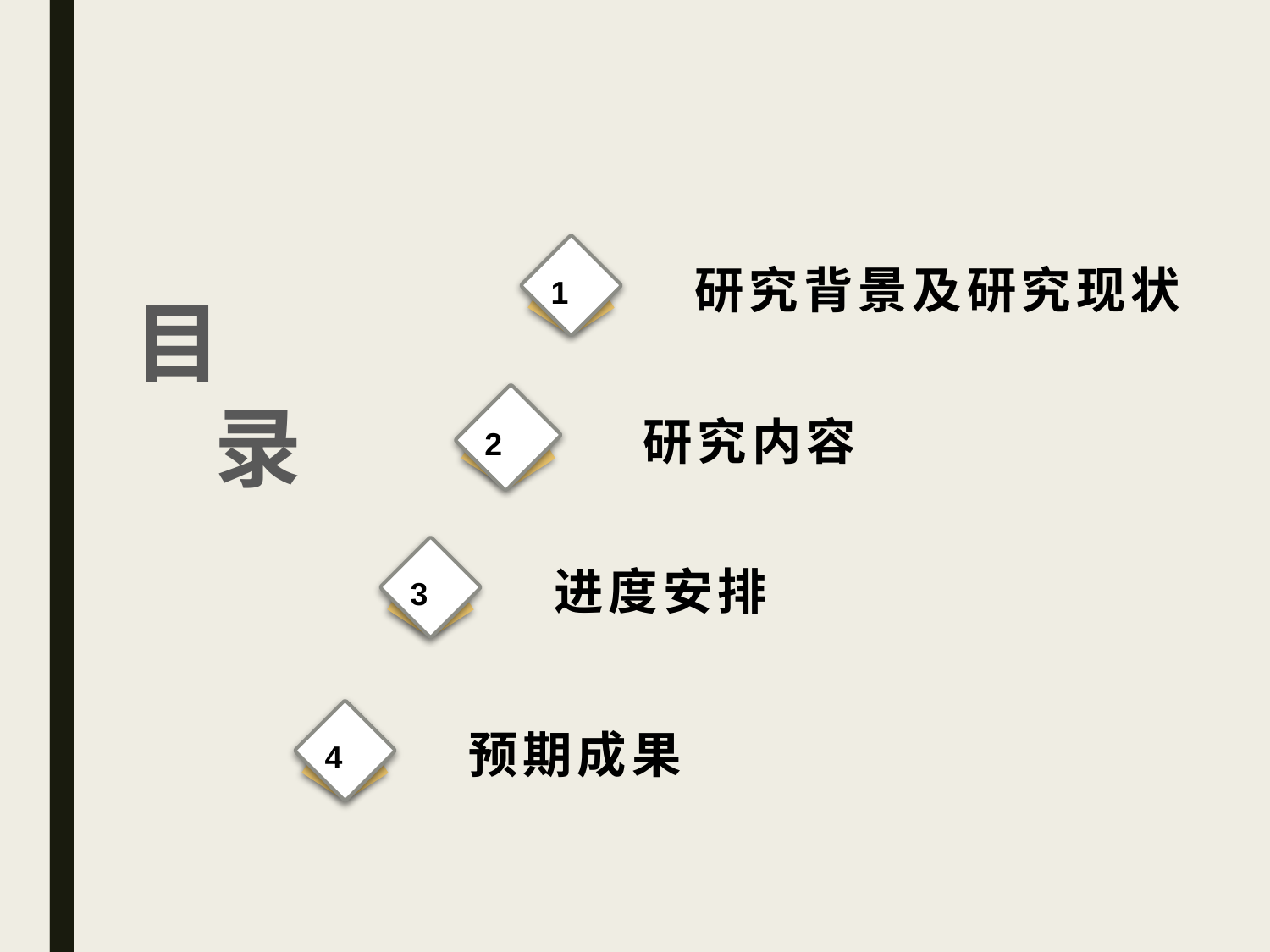

研究背景及研究现状

1
目
   录
研究内容

2
进度安排

3
预期成果

4